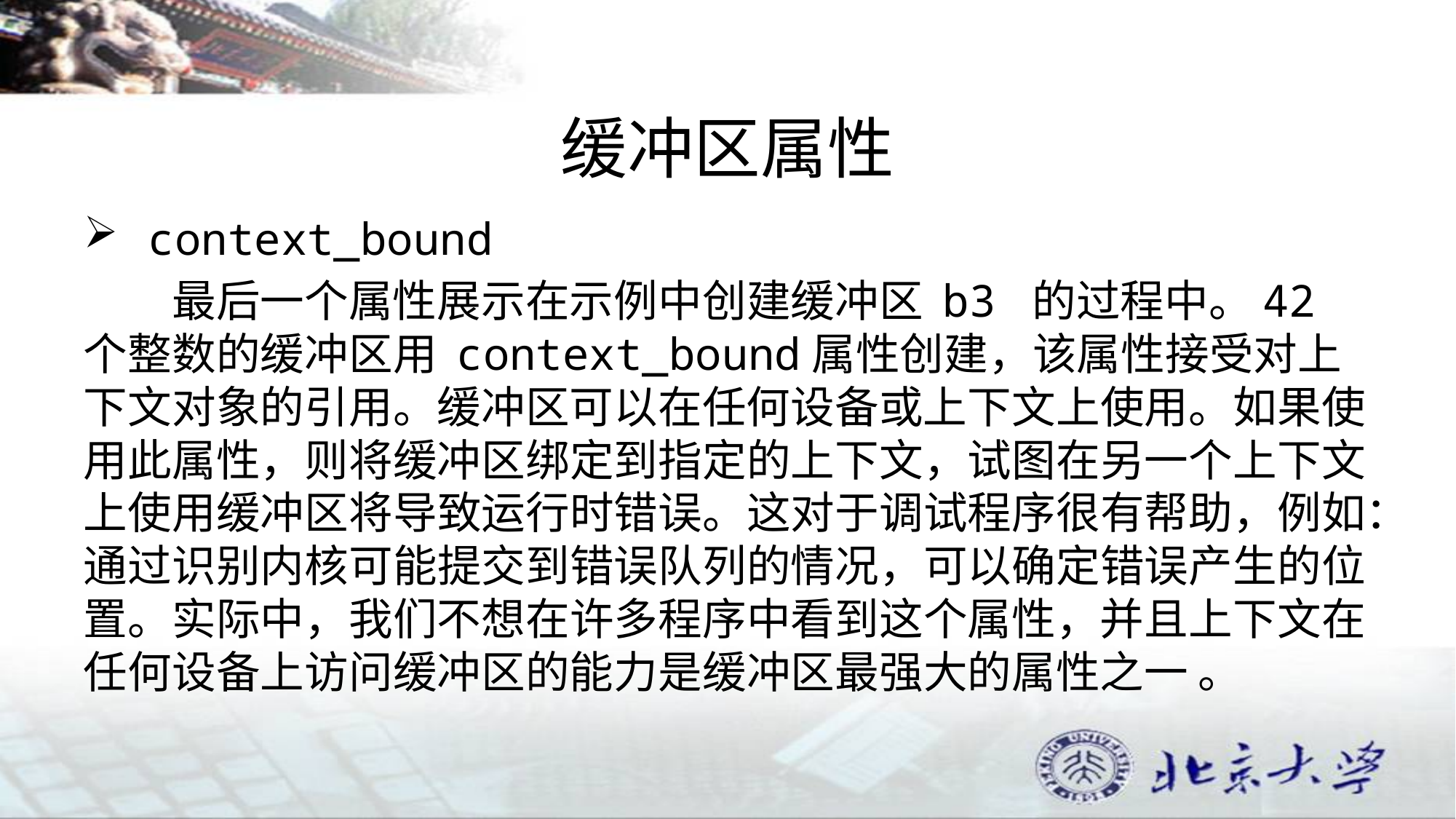

# 缓冲区属性
 context_bound
        最后一个属性展示在示例中创建缓冲区 b3 的过程中。42 个整数的缓冲区用 context_bound属性创建，该属性接受对上下文对象的引用。缓冲区可以在任何设备或上下文上使用。如果使用此属性，则将缓冲区绑定到指定的上下文，试图在另一个上下文上使用缓冲区将导致运行时错误。这对于调试程序很有帮助，例如：通过识别内核可能提交到错误队列的情况，可以确定错误产生的位置。实际中，我们不想在许多程序中看到这个属性，并且上下文在任何设备上访问缓冲区的能力是缓冲区最强大的属性之一 。